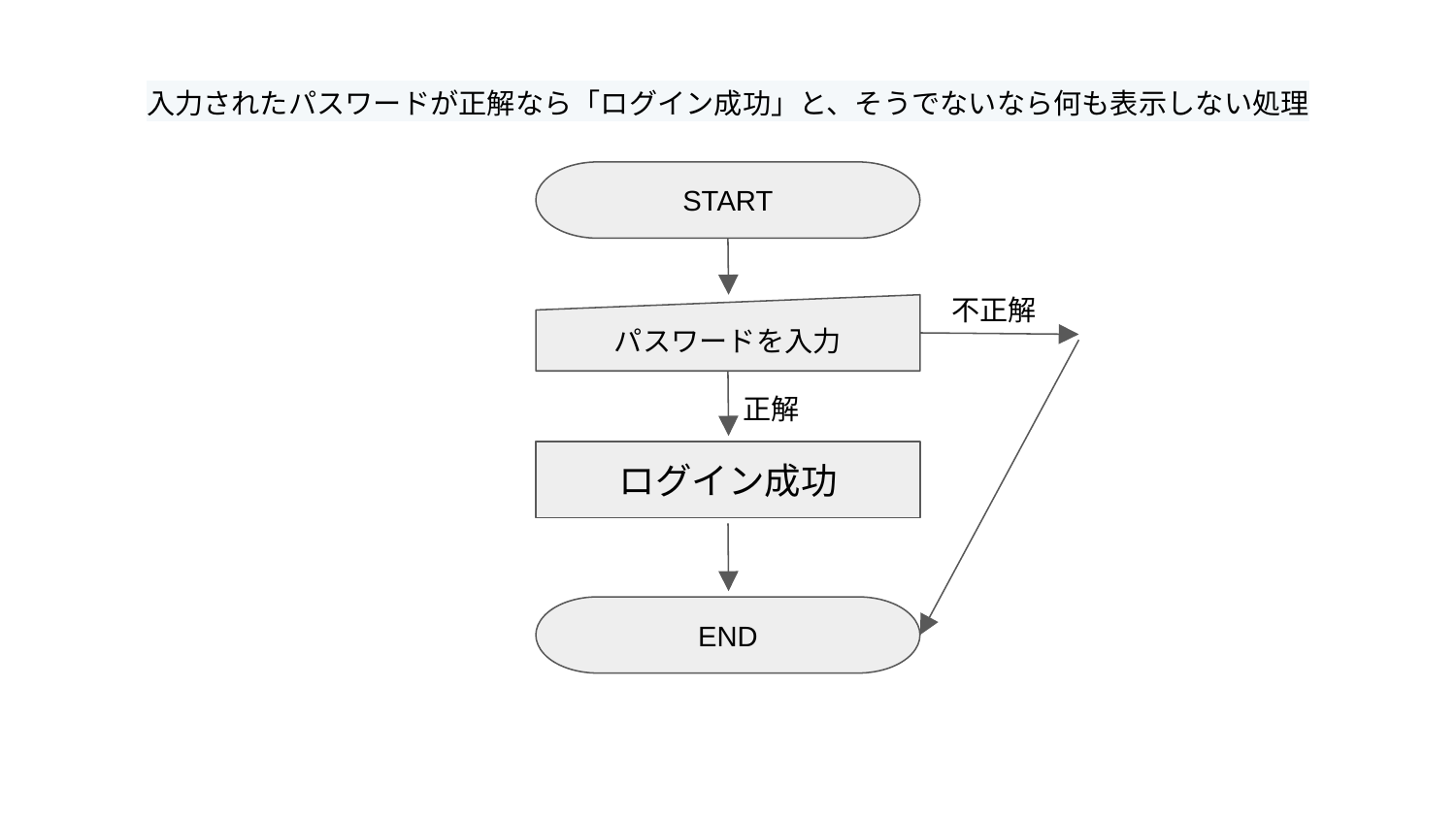

# 入力されたパスワードが正解なら「ログイン成功」と、そうでないなら何も表示しない処理

START
不正解
パスワードを入力
正解
ログイン成功
END